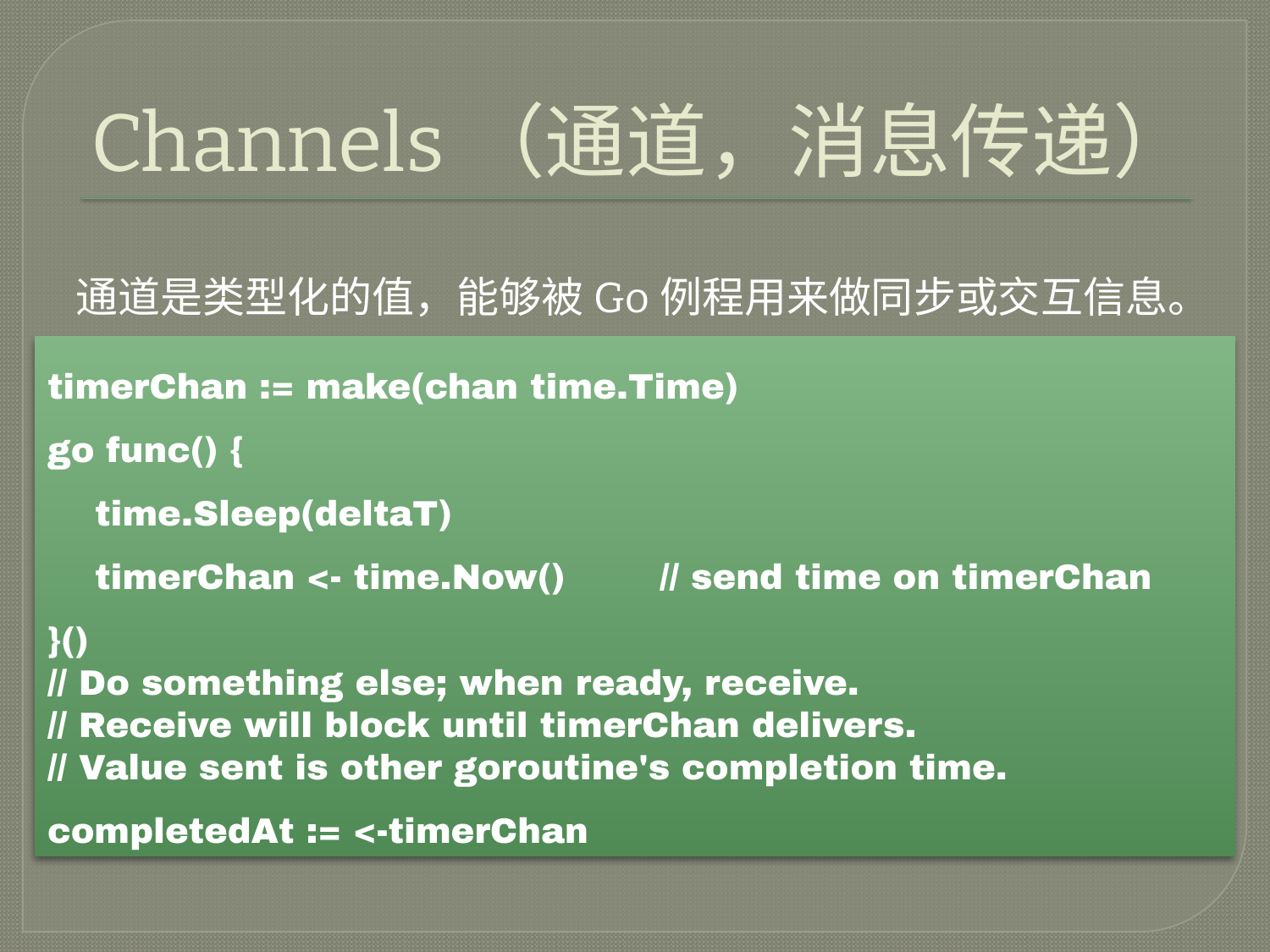

# Channels（通道，消息传递）
通道是类型化的值，能够被Go例程用来做同步或交互信息。
timerChan := make(chan time.Time)
go func() {
    time.Sleep(deltaT)
    timerChan <- time.Now()        // send time on timerChan
}()
// Do something else; when ready, receive.
// Receive will block until timerChan delivers.
// Value sent is other goroutine's completion time.
completedAt := <-timerChan